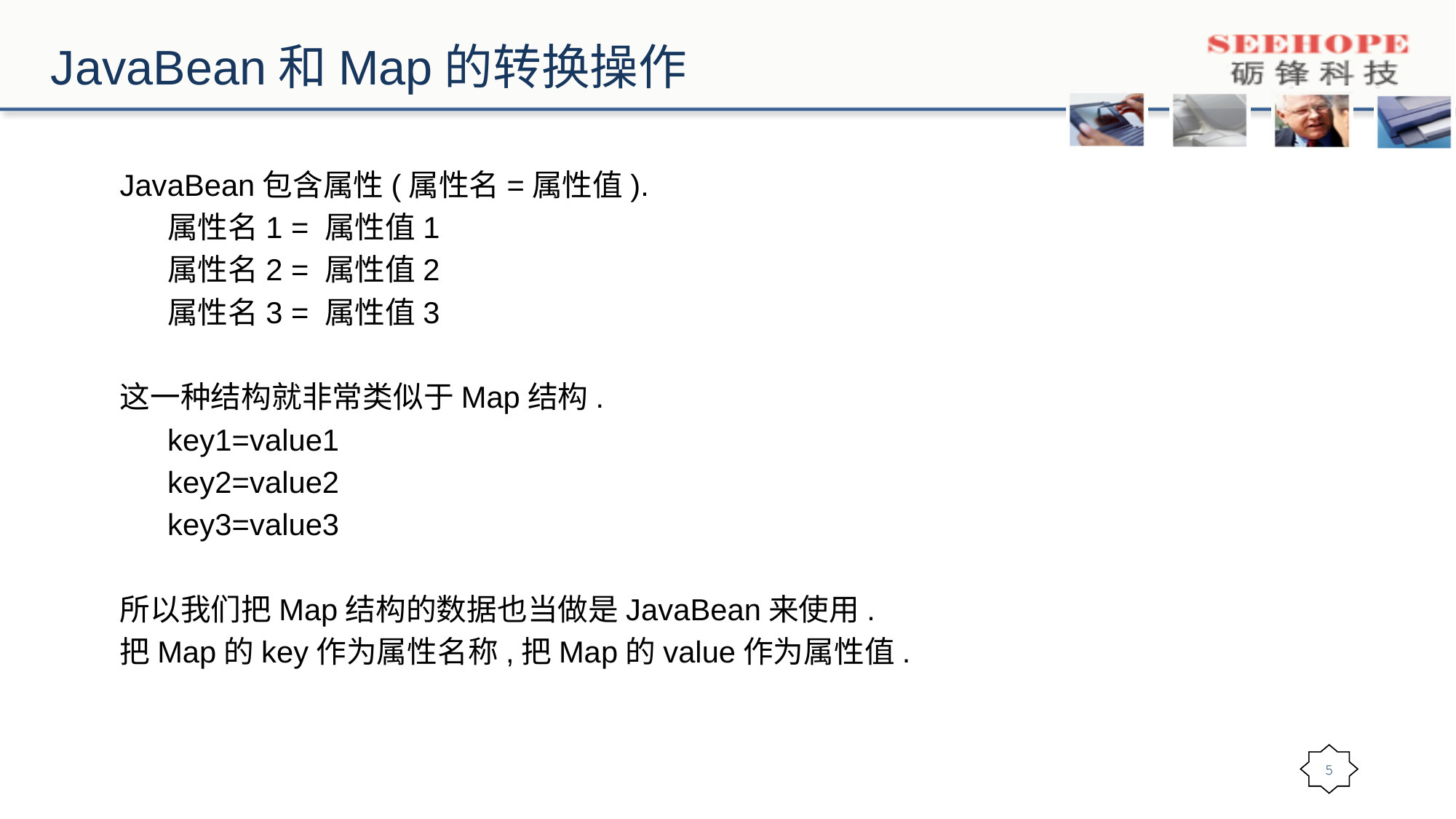

# JavaBean和Map的转换操作
JavaBean包含属性(属性名=属性值).
属性名1 = 属性值1
属性名2 = 属性值2
属性名3 = 属性值3

这一种结构就非常类似于Map结构.
key1=value1
key2=value2
key3=value3

所以我们把Map结构的数据也当做是JavaBean来使用.
把Map的key作为属性名称,把Map的value作为属性值.